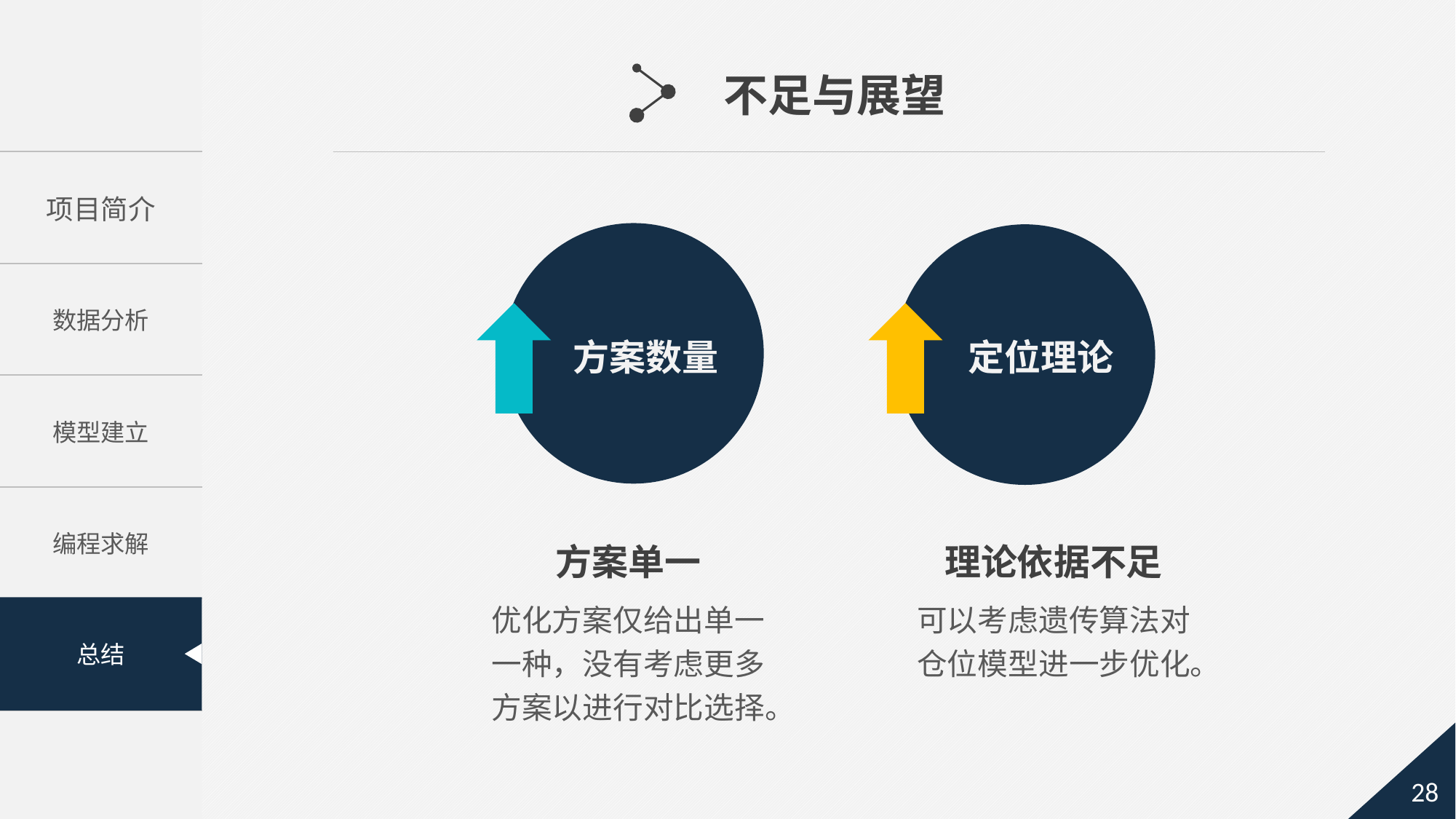

不足与展望

方案数量
定位理论
方案单一
优化方案仅给出单一一种，没有考虑更多方案以进行对比选择。
理论依据不足
可以考虑遗传算法对仓位模型进一步优化。